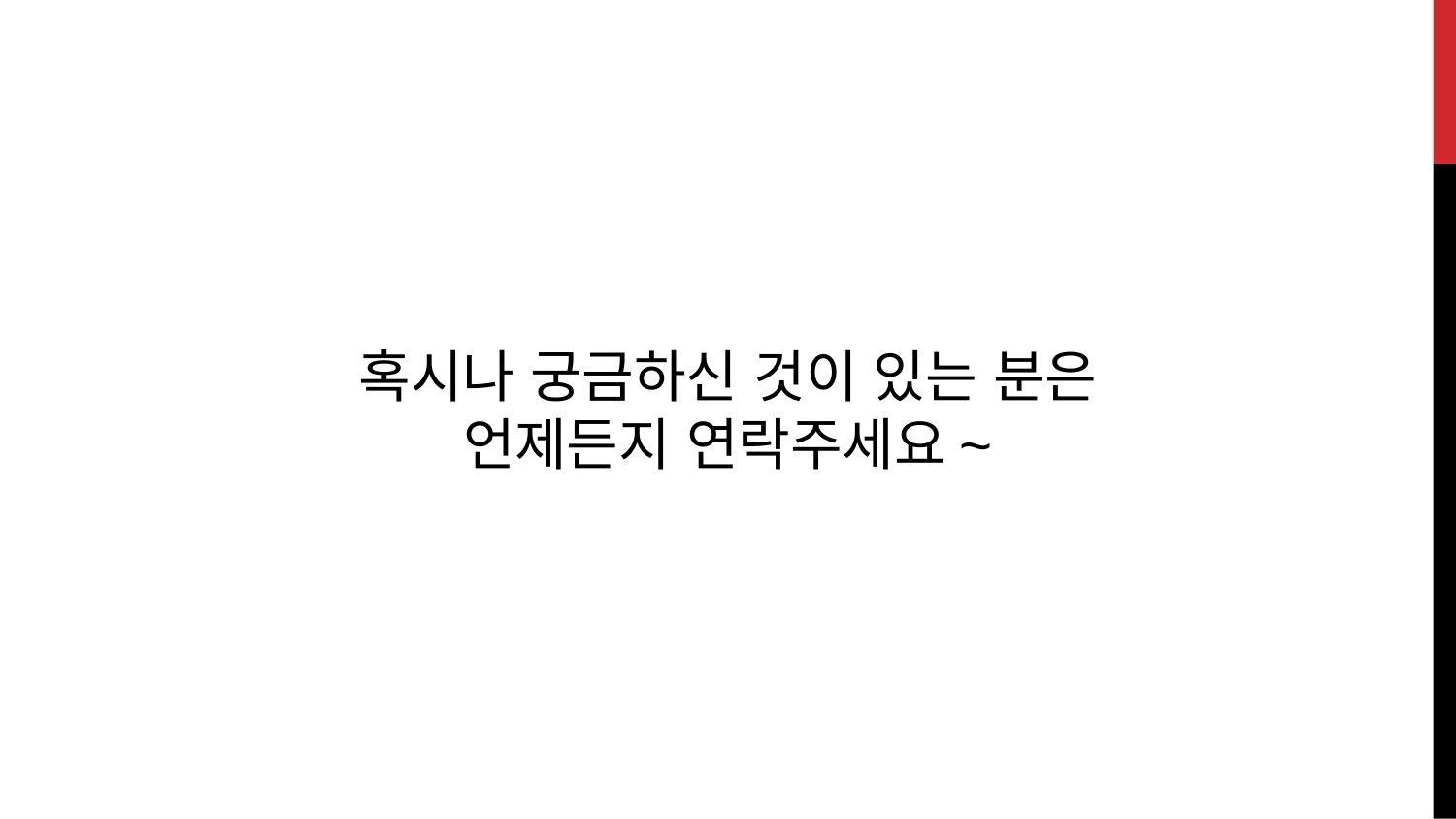

혹시나 궁금하신 것이 있는 분은 언제든지 연락주세요~